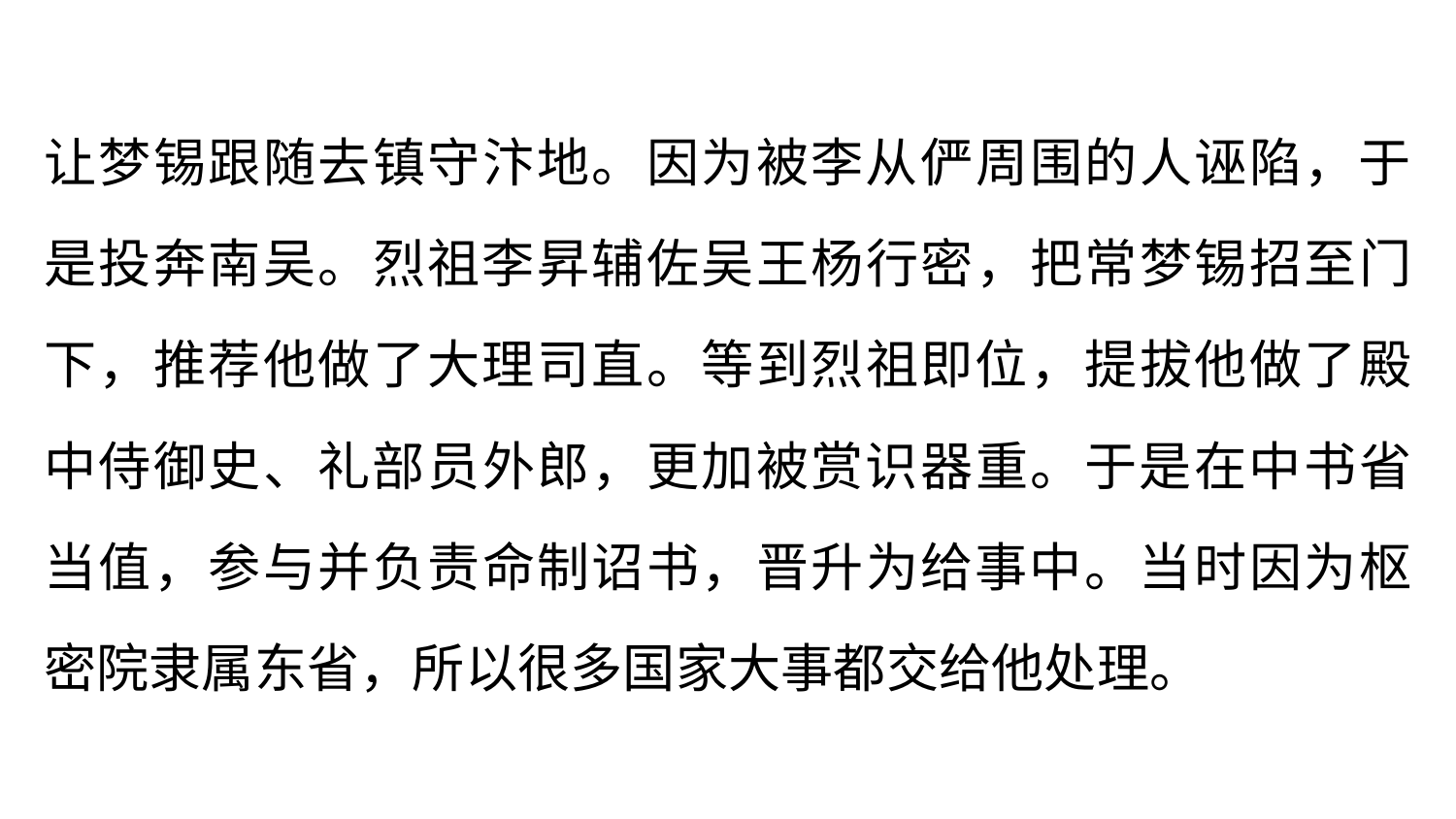

让梦锡跟随去镇守汴地。因为被李从俨周围的人诬陷，于是投奔南吴。烈祖李昇辅佐吴王杨行密，把常梦锡招至门下，推荐他做了大理司直。等到烈祖即位，提拔他做了殿中侍御史、礼部员外郎，更加被赏识器重。于是在中书省当值，参与并负责命制诏书，晋升为给事中。当时因为枢密院隶属东省，所以很多国家大事都交给他处理。